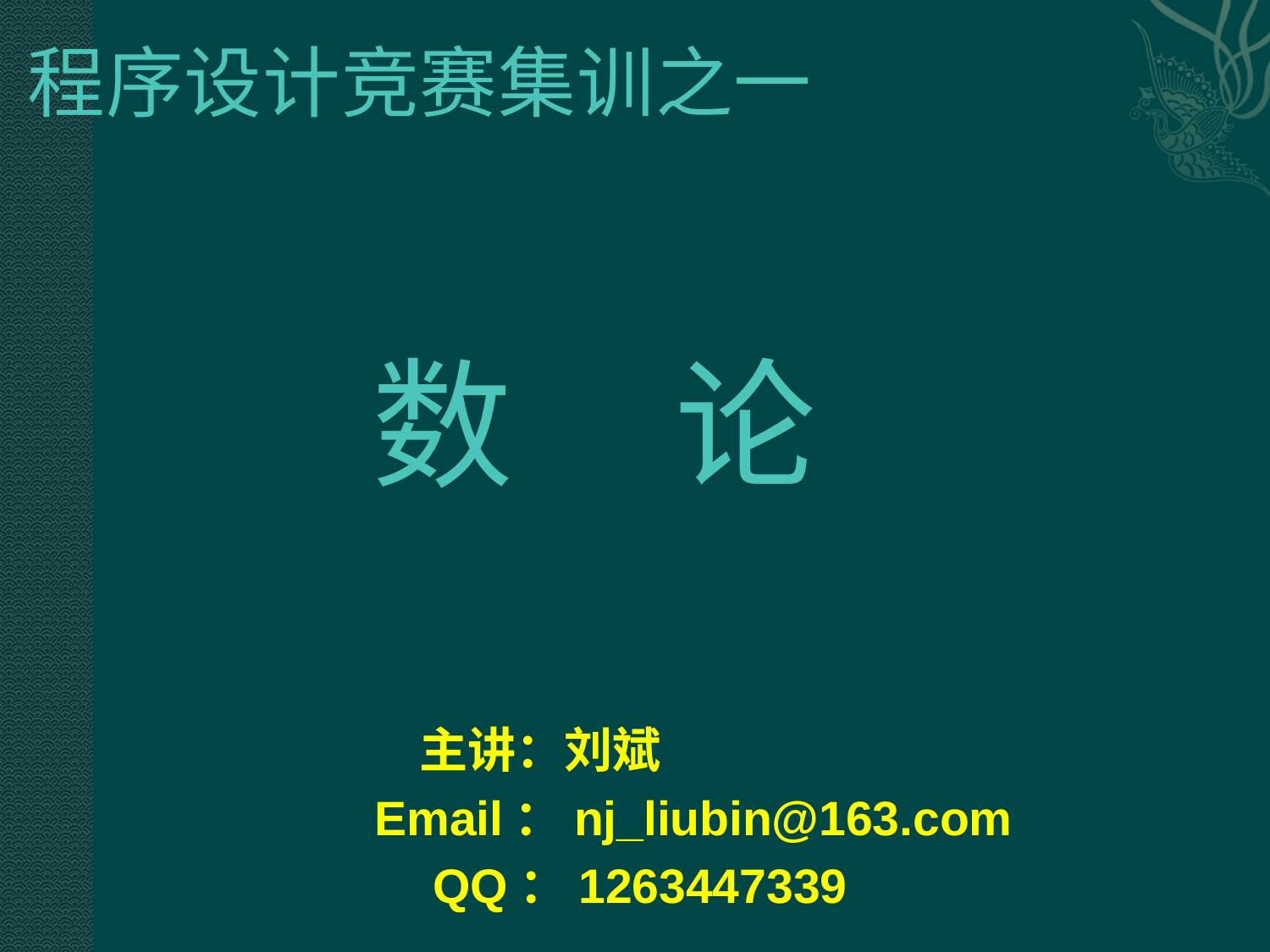

# 程序设计竞赛集训之一
数     论

主讲：刘斌
                       Email：nj_liubin@163.com
               QQ：1263447339